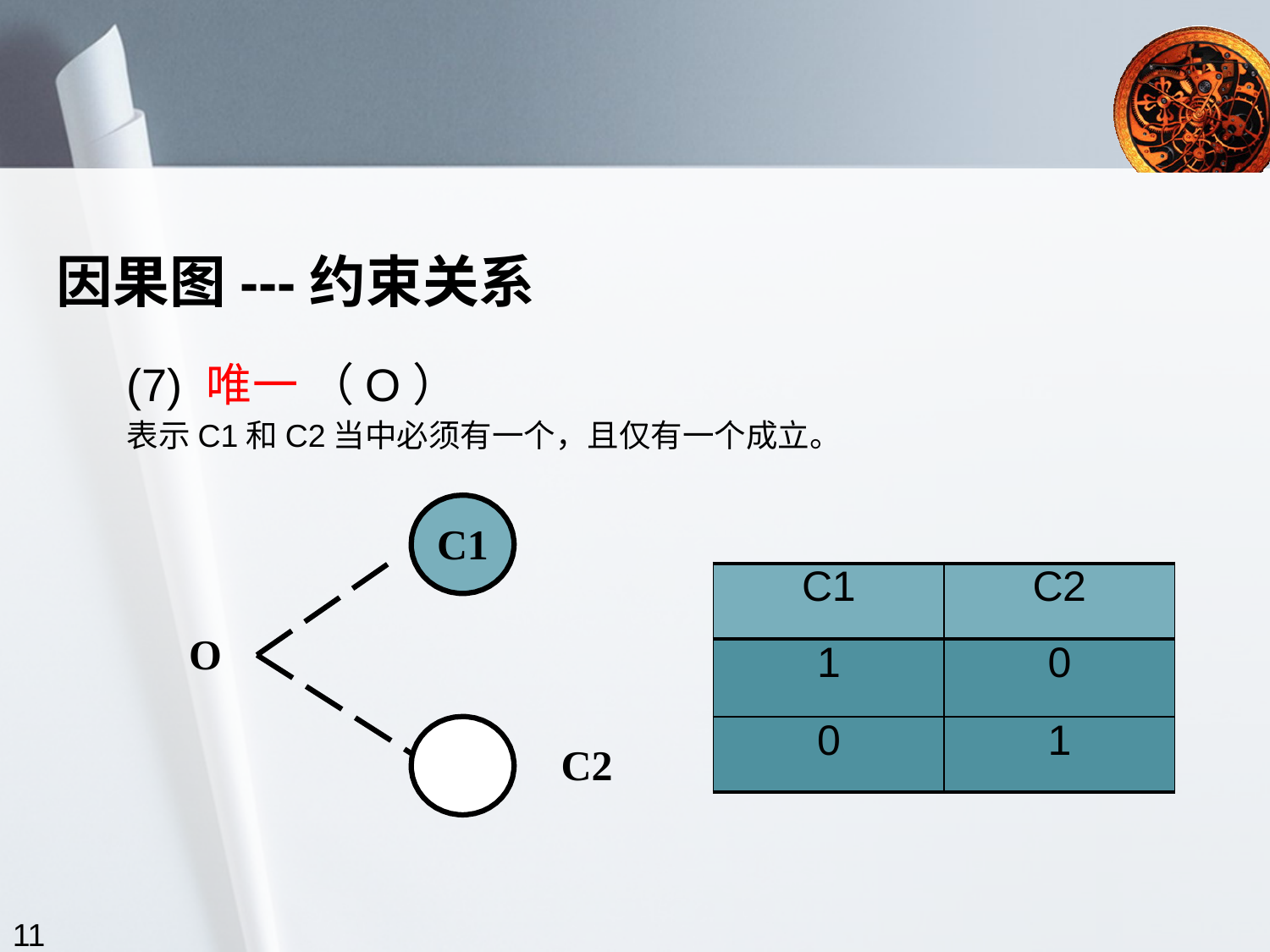

因果图---约束关系
(7) 唯一 （O）
表示C1和C2当中必须有一个，且仅有一个成立。
C1 O

C2

| C1 | C2 |
| --- | --- |
| 1 | 0 |
| 0 | 1 |

11